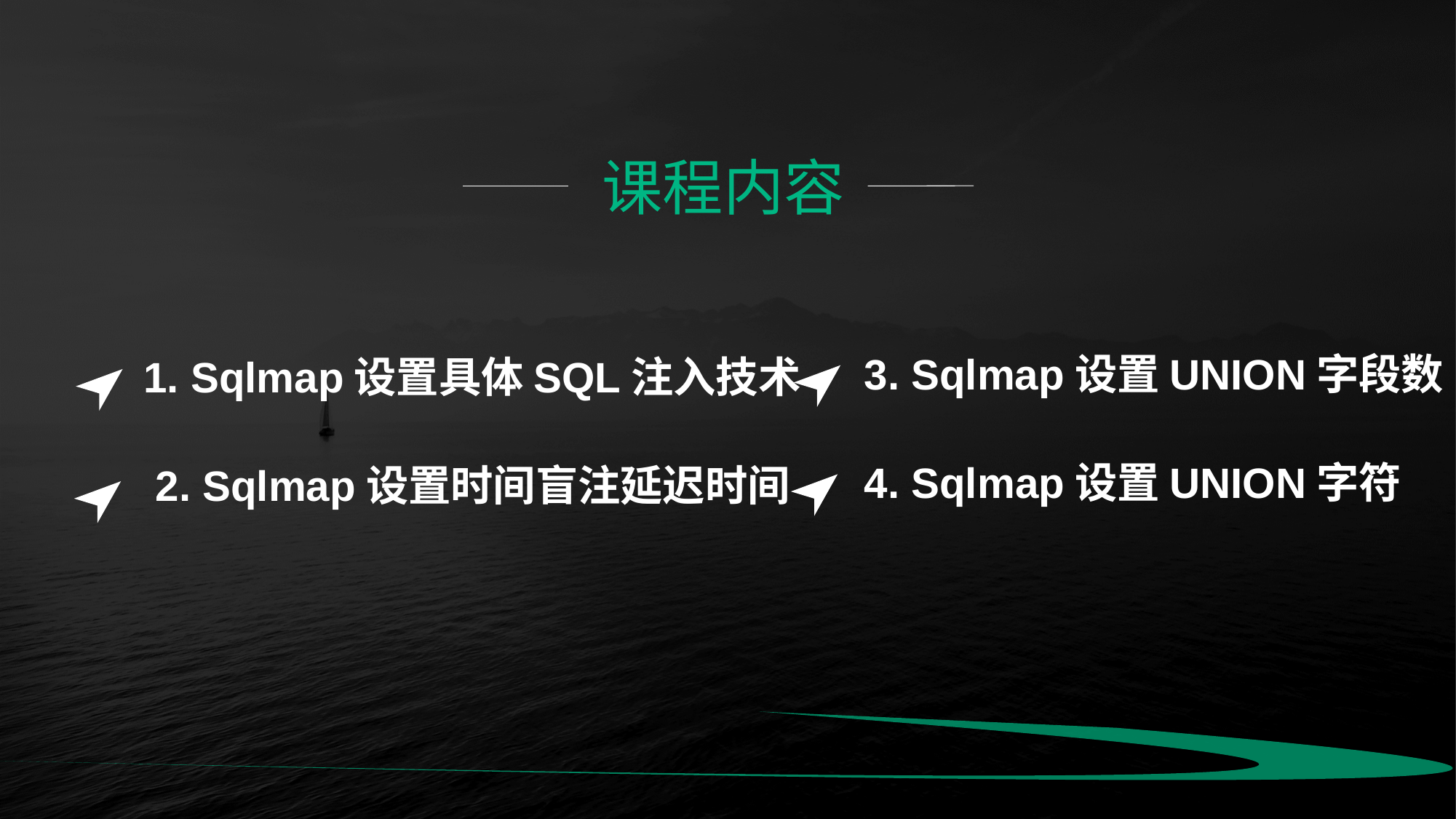

课程内容
3. Sqlmap设置UNION字段数

4. Sqlmap设置UNION字符

1. Sqlmap设置具体SQL注入技术

2. Sqlmap设置时间盲注延迟时间